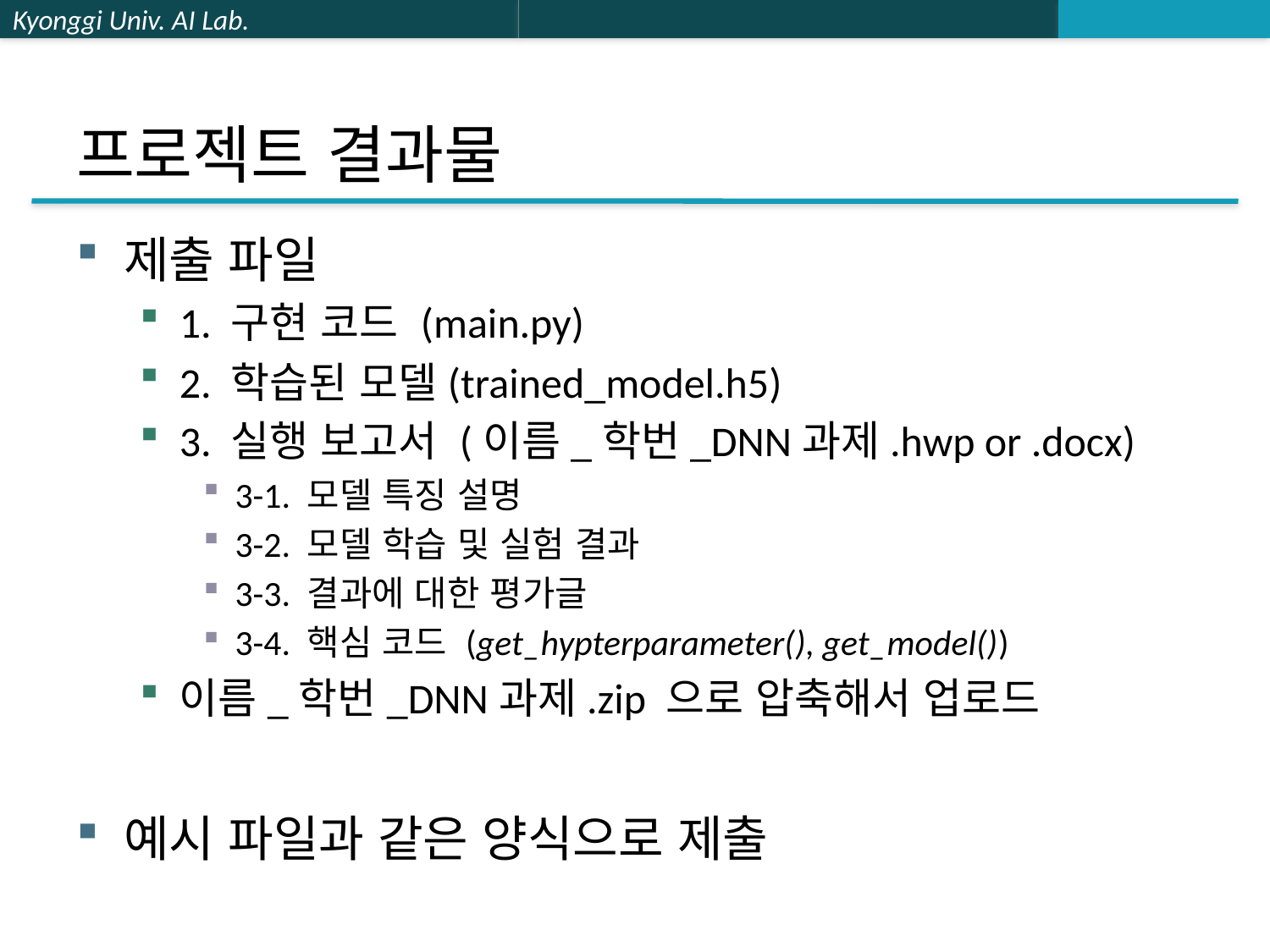

# 프로젝트 결과물
제출 파일
1. 구현 코드 (main.py)
2. 학습된 모델(trained_model.h5)
3. 실행 보고서 (이름_학번_DNN과제.hwp or .docx)
3-1. 모델 특징 설명
3-2. 모델 학습 및 실험 결과
3-3. 결과에 대한 평가글
3-4. 핵심 코드 (get_hypterparameter(), get_model())
이름_학번_DNN과제.zip 으로 압축해서 업로드

예시 파일과 같은 양식으로 제출